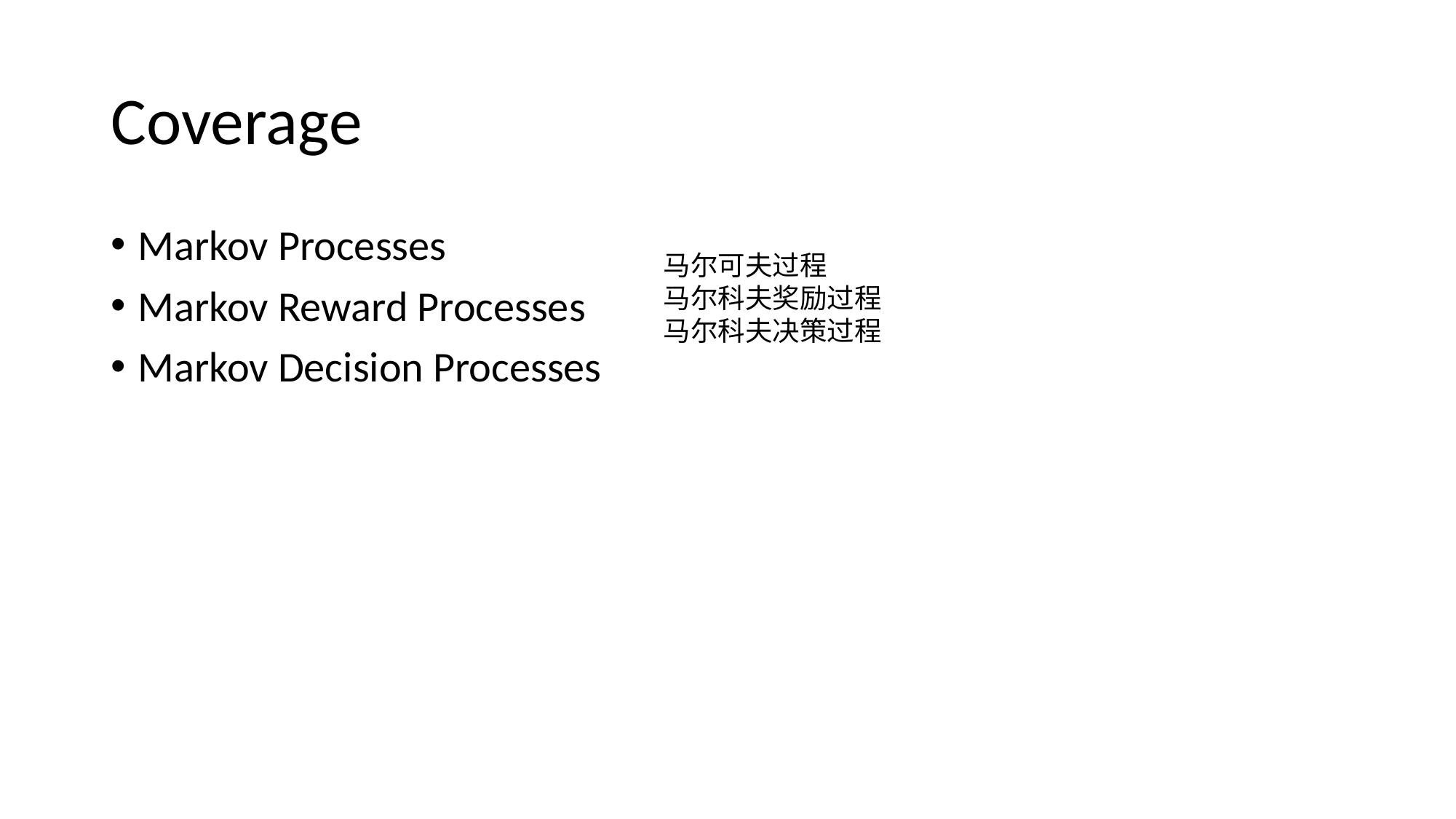

# Coverage
Markov Processes
Markov Reward Processes
Markov Decision Processes
马尔可夫过程
马尔科夫奖励过程
马尔科夫决策过程